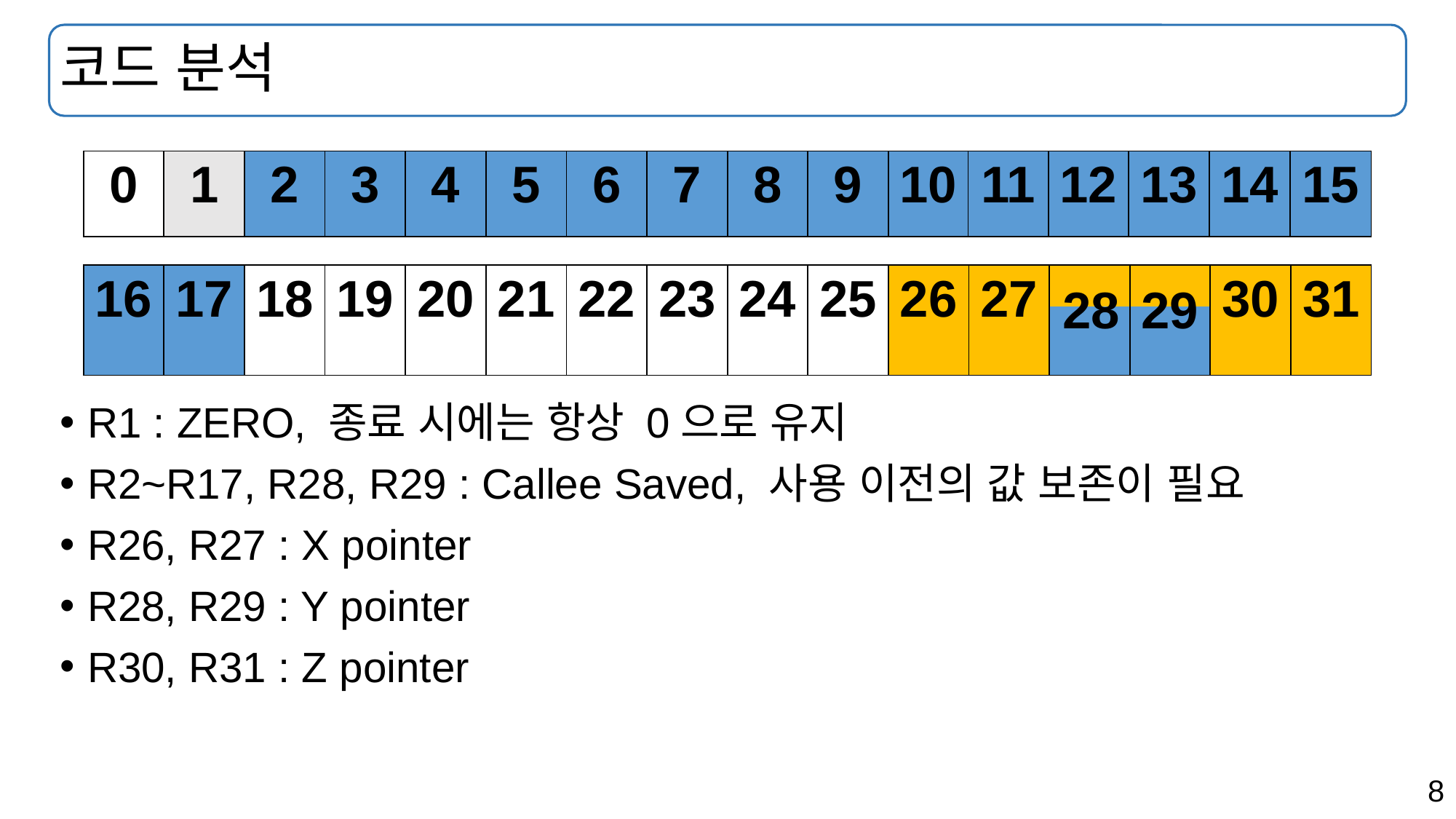

# 코드 분석
| 0 | 1 | 2 | 3 | 4 | 5 | 6 | 7 | 8 | 9 | 10 | 11 | 12 | 13 | 14 | 15 |
| --- | --- | --- | --- | --- | --- | --- | --- | --- | --- | --- | --- | --- | --- | --- | --- |
| 16 | 17 | 18 | 19 | 20 | 21 | 22 | 23 | 24 | 25 | 26 | 27 |  |  | 30 | 31 |
| --- | --- | --- | --- | --- | --- | --- | --- | --- | --- | --- | --- | --- | --- | --- | --- |
|  |  |  |  |  |  |  |  |  |  |  |  |  |  |  |  |
28
29
R1 : ZERO, 종료 시에는 항상 0으로 유지
R2~R17, R28, R29 : Callee Saved, 사용 이전의 값 보존이 필요
R26, R27 : X pointer
R28, R29 : Y pointer
R30, R31 : Z pointer